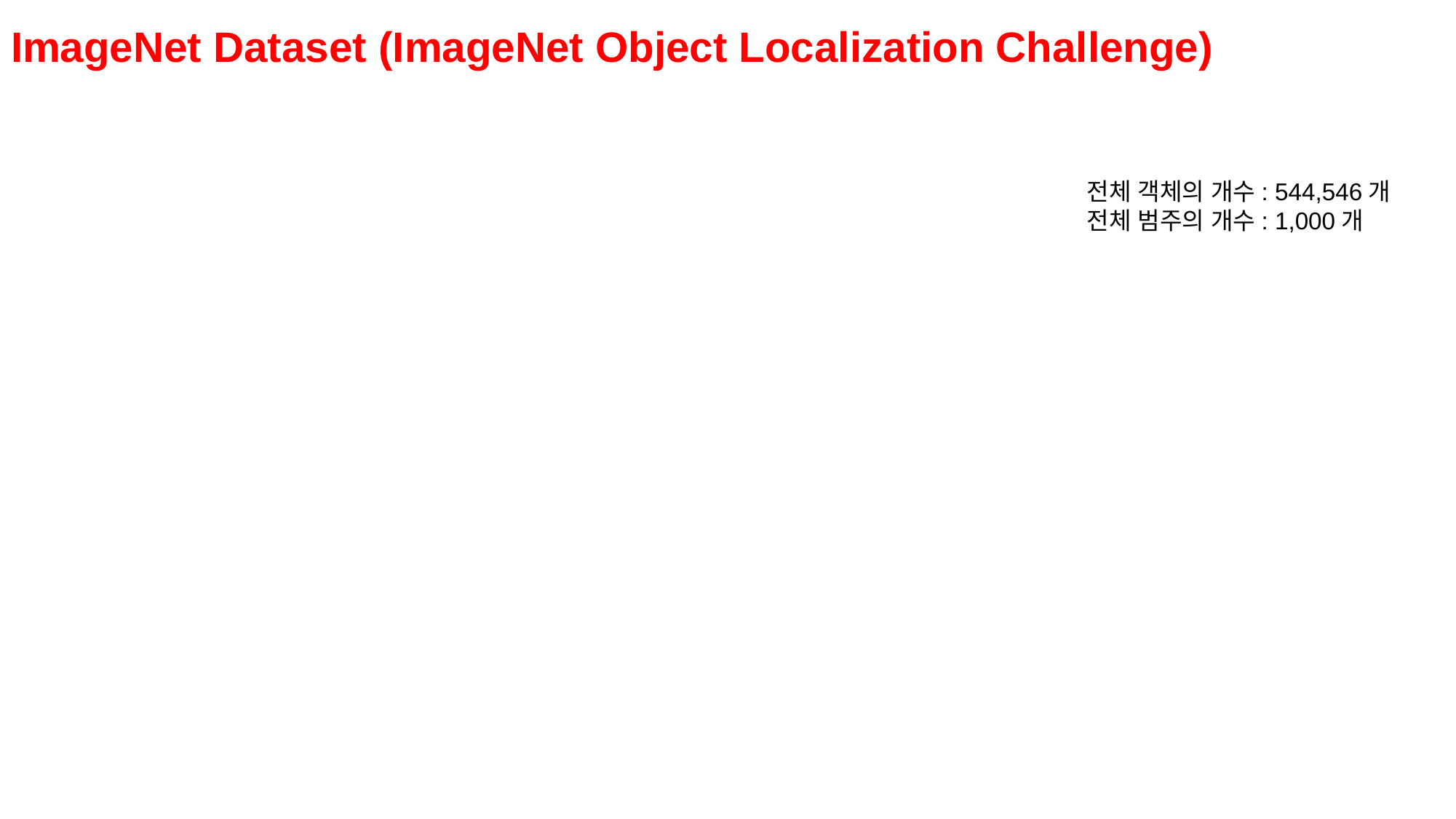

# ImageNet Dataset (ImageNet Object Localization Challenge)
전체 객체의 개수: 544,546개
전체 범주의 개수: 1,000개